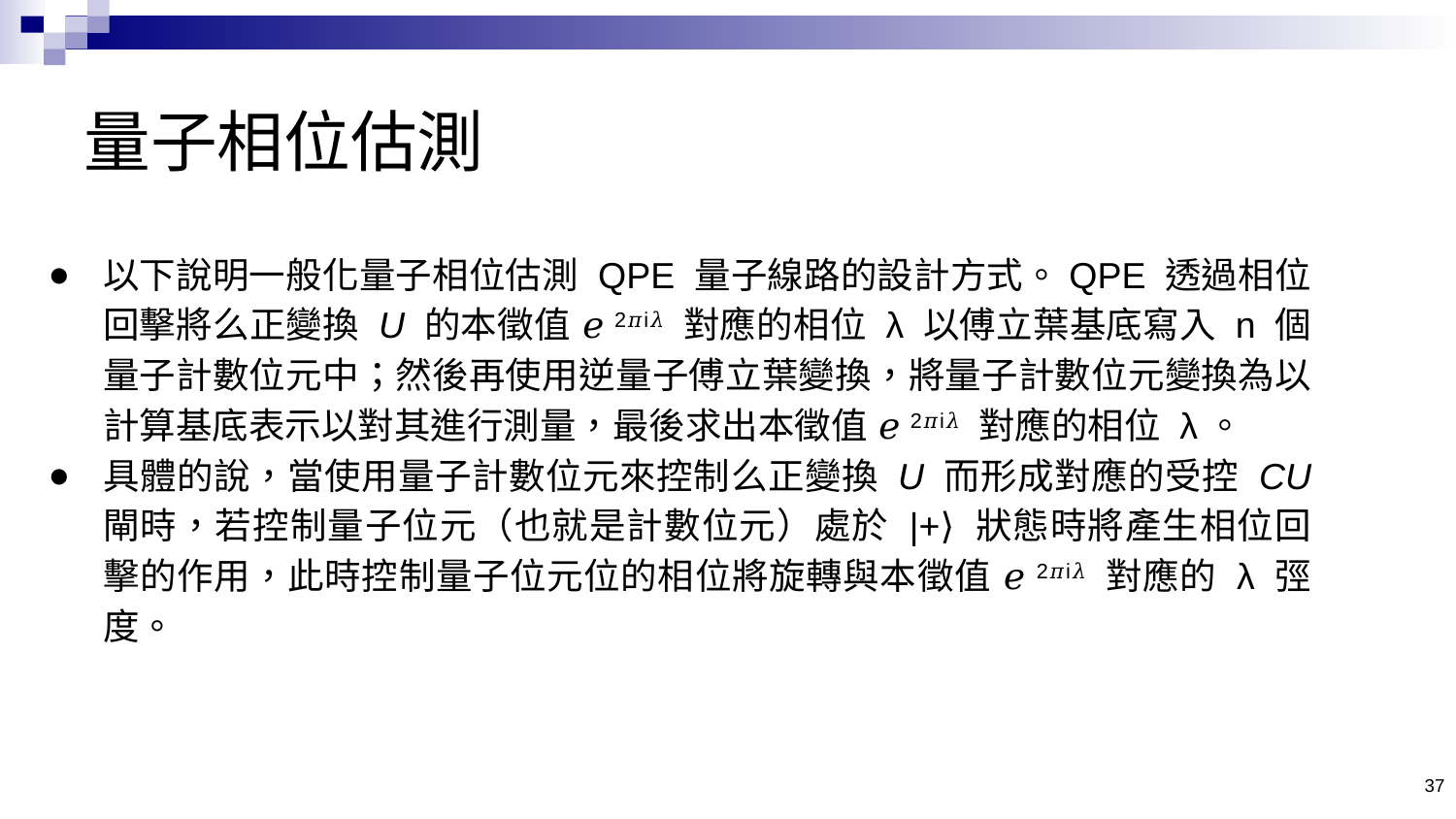

# 量子相位估測
以下說明一般化量子相位估測 QPE 量子線路的設計方式。QPE 透過相位回擊將么正變換 U 的本徵值 𝑒2𝜋i𝜆 對應的相位 λ 以傅立葉基底寫入 n 個量子計數位元中；然後再使用逆量子傅立葉變換，將量子計數位元變換為以計算基底表示以對其進行測量，最後求出本徵值 𝑒2𝜋i𝜆 對應的相位 λ。
具體的說，當使用量子計數位元來控制么正變換 U 而形成對應的受控 CU 閘時，若控制量子位元（也就是計數位元）處於 |+⟩ 狀態時將產生相位回擊的作用，此時控制量子位元位的相位將旋轉與本徵值 𝑒2𝜋i𝜆 對應的 λ 弳度。
37